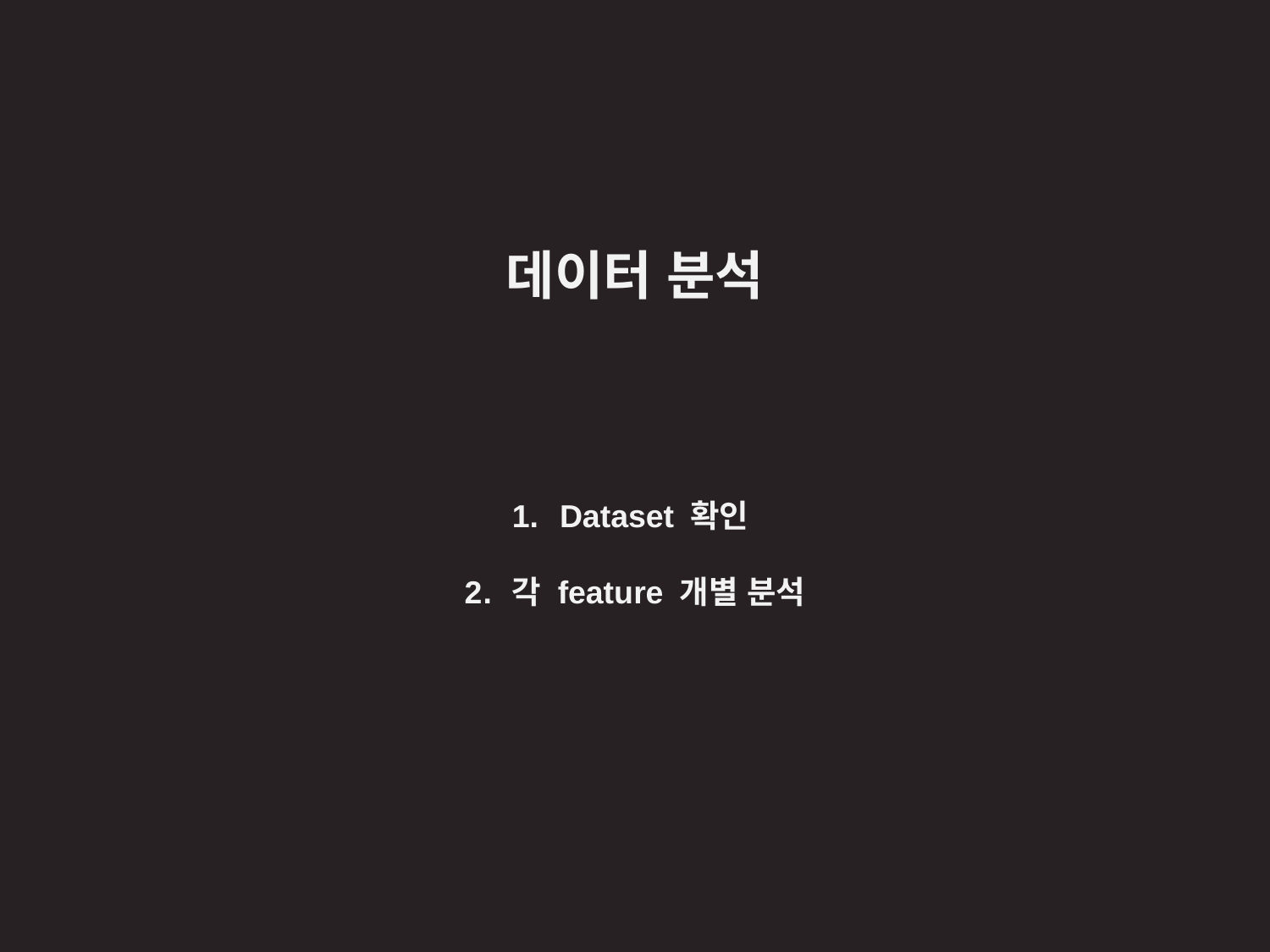

데이터 분석
Dataset 확인

각 feature 개별 분석